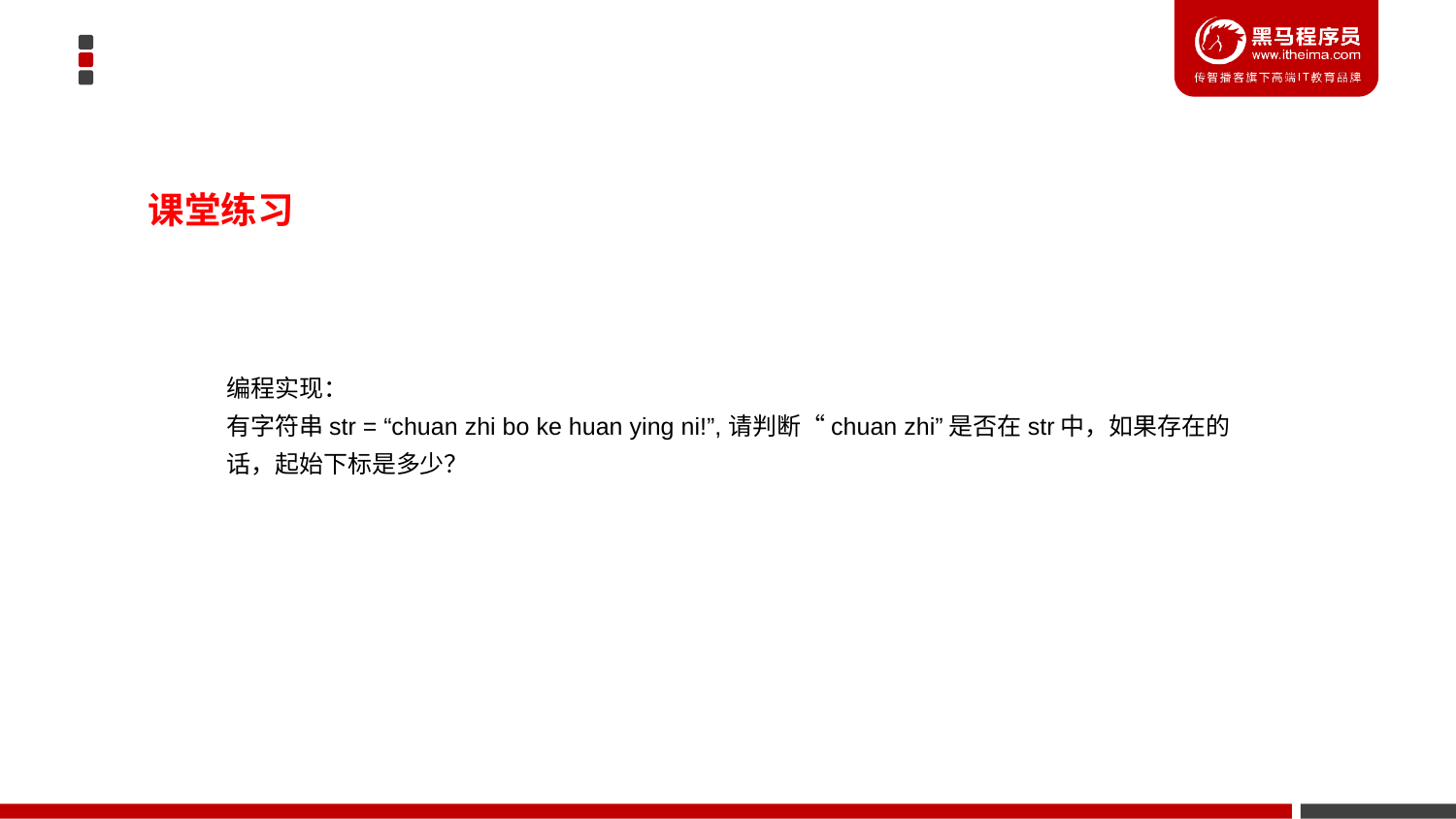

课堂练习
编程实现：
有字符串str = “chuan zhi bo ke huan ying ni!”,请判断“chuan zhi”是否在str中，如果存在的话，起始下标是多少？